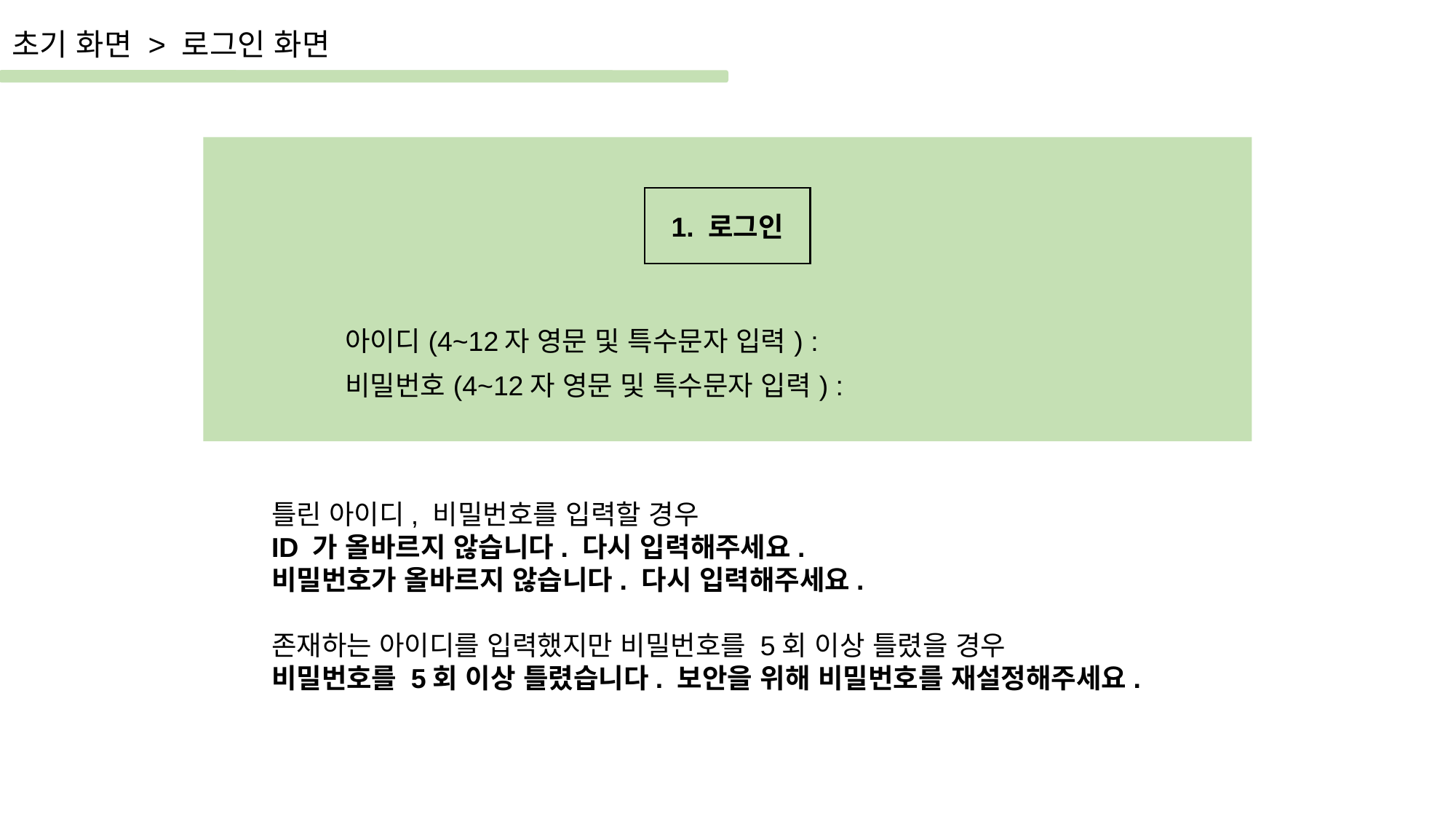

초기 화면 > 로그인 화면

1. 로그인
| 아이디(4~12자 영문 및 특수문자 입력) : |
| --- |
| 비밀번호(4~12자 영문 및 특수문자 입력) : |
틀린 아이디, 비밀번호를 입력할 경우
ID 가 올바르지 않습니다. 다시 입력해주세요.
비밀번호가 올바르지 않습니다. 다시 입력해주세요.

존재하는 아이디를 입력했지만 비밀번호를 5회 이상 틀렸을 경우
비밀번호를 5회 이상 틀렸습니다. 보안을 위해 비밀번호를 재설정해주세요.